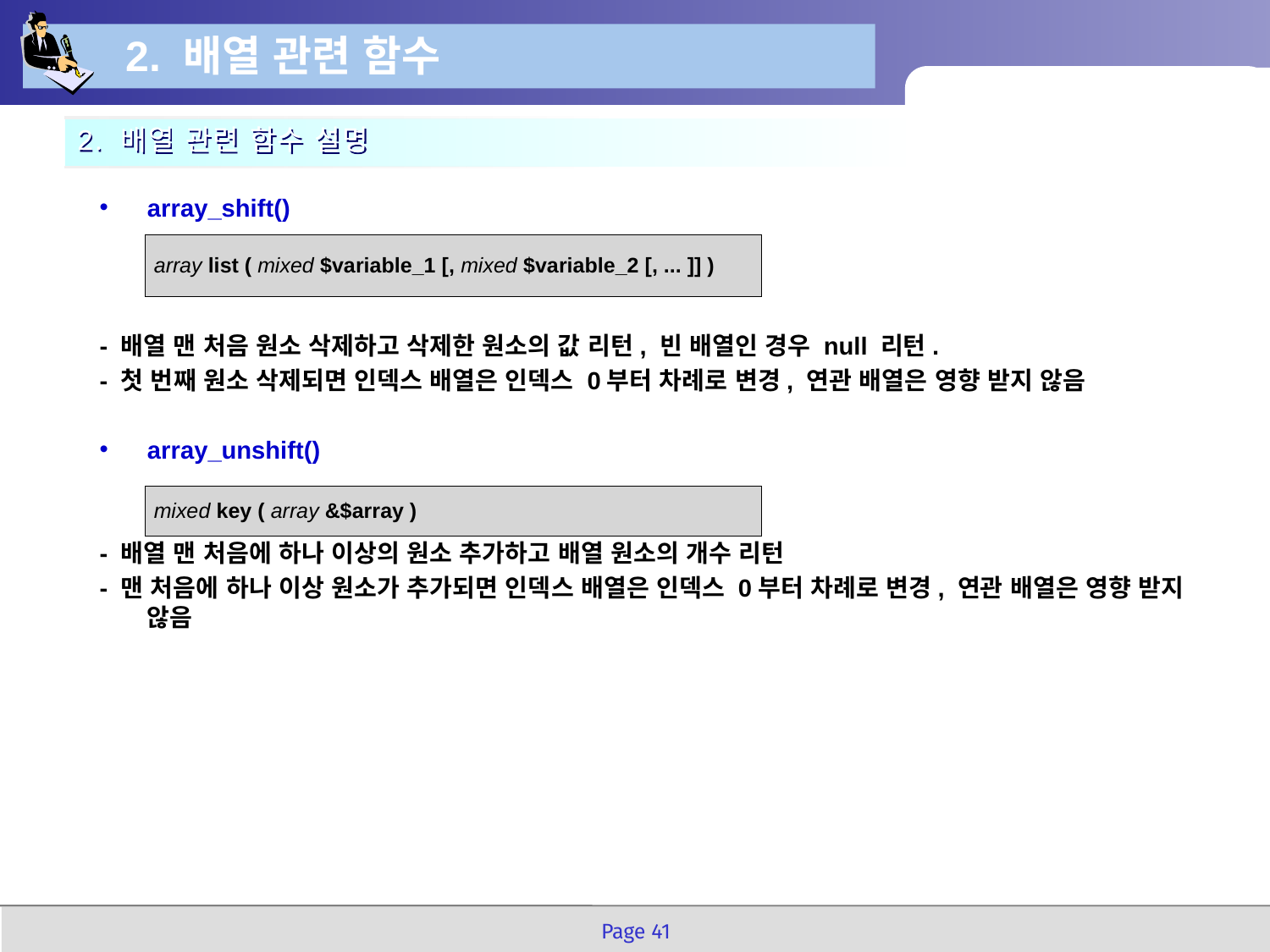

2. 배열 관련 함수
2. 배열 관련 함수 설명

array_shift()

- 배열 맨 처음 원소 삭제하고 삭제한 원소의 값 리턴, 빈 배열인 경우 null 리턴.
- 첫 번째 원소 삭제되면 인덱스 배열은 인덱스 0부터 차례로 변경, 연관 배열은 영향 받지 않음

array_unshift()

- 배열 맨 처음에 하나 이상의 원소 추가하고 배열 원소의 개수 리턴
- 맨 처음에 하나 이상 원소가 추가되면 인덱스 배열은 인덱스 0부터 차례로 변경, 연관 배열은 영향 받지 않음
| array list ( mixed $variable\_1 [, mixed $variable\_2 [, ... ]] ) |
| --- |
| mixed key ( array &$array ) |
| --- |
Page 41